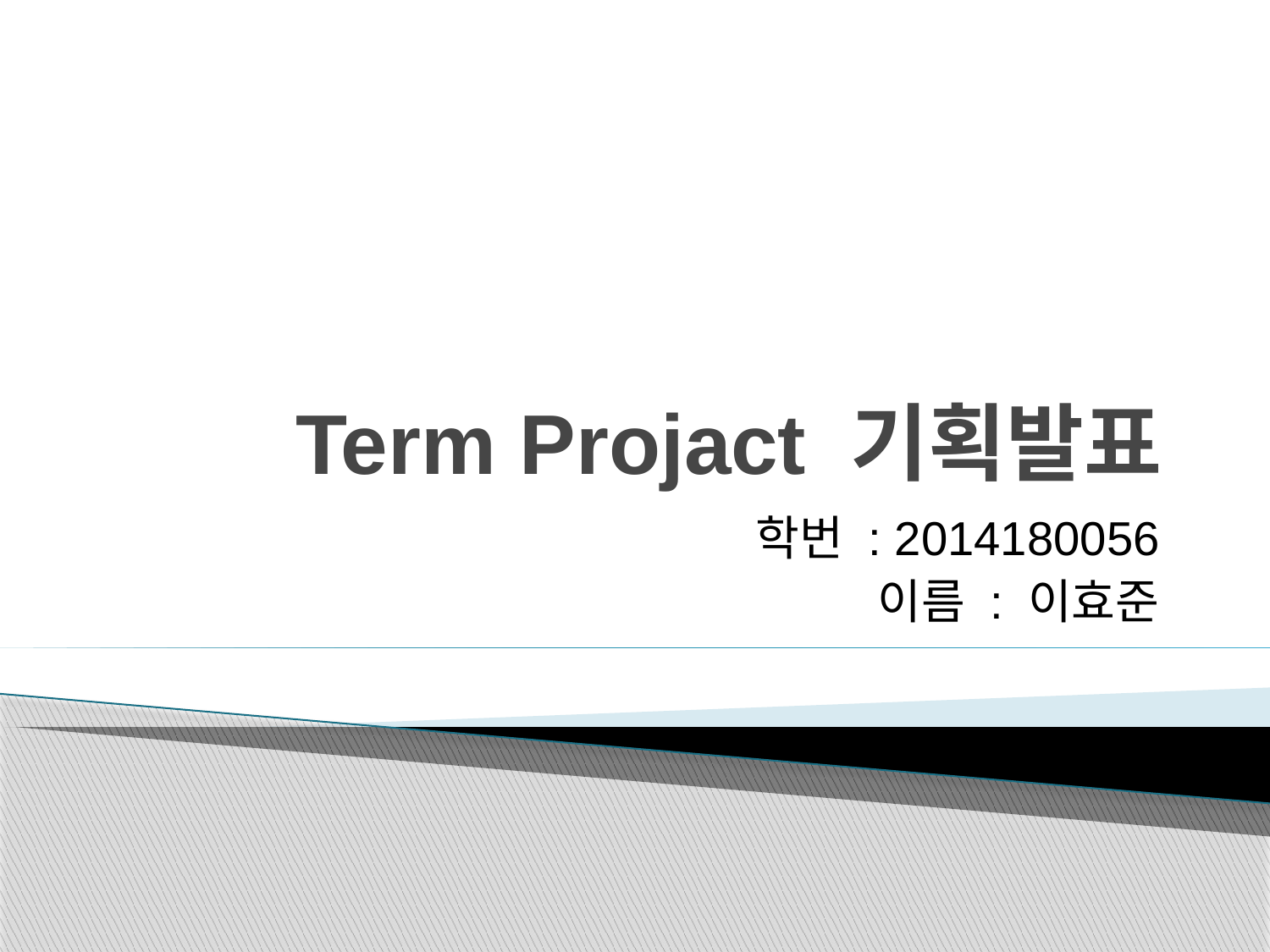

# Term Projact 기획발표
학번 : 2014180056
이름 : 이효준